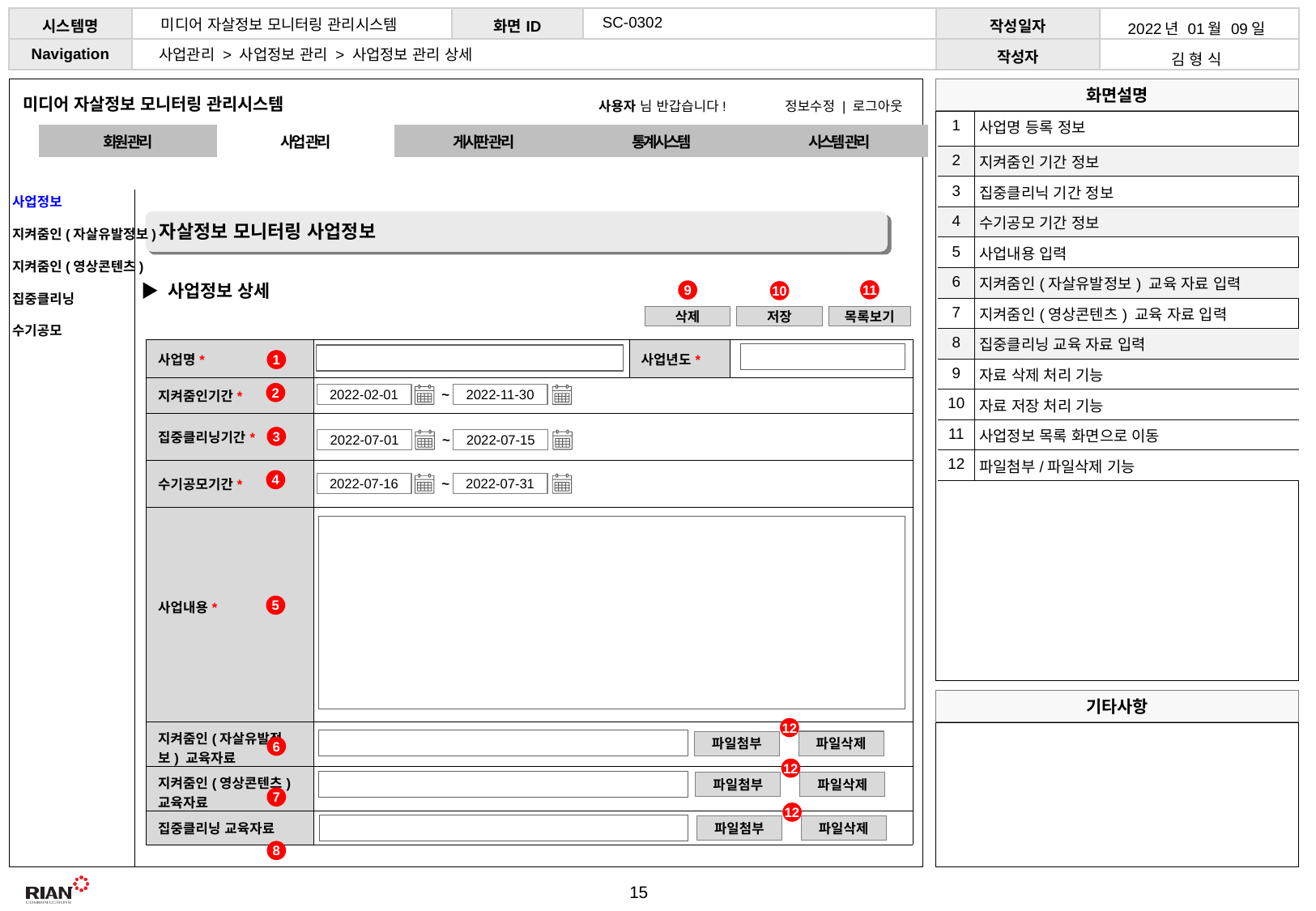

SC-0302
미디어 자살정보 모니터링 관리시스템
| 2022년 01월 09일 |
| --- |
| 김 형 식 |
사업관리 > 사업정보 관리 > 사업정보 관리 상세
미디어 자살정보 모니터링 관리시스템
사용자 님 반갑습니다!
정보수정 | 로그아웃
| 1 | 사업명 등록 정보 |
| --- | --- |
| 2 | 지켜줌인 기간 정보 |
| 3 | 집중클리닉 기간 정보 |
| 4 | 수기공모 기간 정보 |
| 5 | 사업내용 입력 |
| 6 | 지켜줌인(자살유발정보) 교육 자료 입력 |
| 7 | 지켜줌인(영상콘텐츠) 교육 자료 입력 |
| 8 | 집중클리닝 교육 자료 입력 |
| 9 | 자료 삭제 처리 기능 |
| 10 | 자료 저장 처리 기능 |
| 11 | 사업정보 목록 화면으로 이동 |
| 12 | 파일첨부/파일삭제 기능 |
| 회원 관리 | 사업 관리 | 게시판 관리 | 통계시스템 | 시스템 관리 |
| --- | --- | --- | --- | --- |
사업정보
지켜줌인(자살유발정보)
지켜줌인(영상콘텐츠)
집중클리닝
수기공모
자살정보 모니터링 사업정보
▶ 사업정보 상세
11
9
10
삭제
저장
목록보기
| 사업명\* |  | 사업년도\* |  |
| --- | --- | --- | --- |
| 지켜줌인기간\* |  |  |  |
| 집중클리닝기간\* |  |  |  |
| 수기공모기간\* |  |  |  |
| 사업내용\* |  |  |  |
| 지켜줌인(자살유발정보) 교육자료 |  |  |  |
| 지켜줌인(영상콘텐츠) 교육자료 |  |  |  |
| 집중클리닝 교육자료 |  |  |  |

1
2
2022-02-01

~
2022-11-30

3
2022-07-01

~
2022-07-15

4
2022-07-16

~
2022-07-31

5
12

파일삭제
파일첨부
6
12

파일삭제
파일첨부
7
12

파일삭제
파일첨부
8